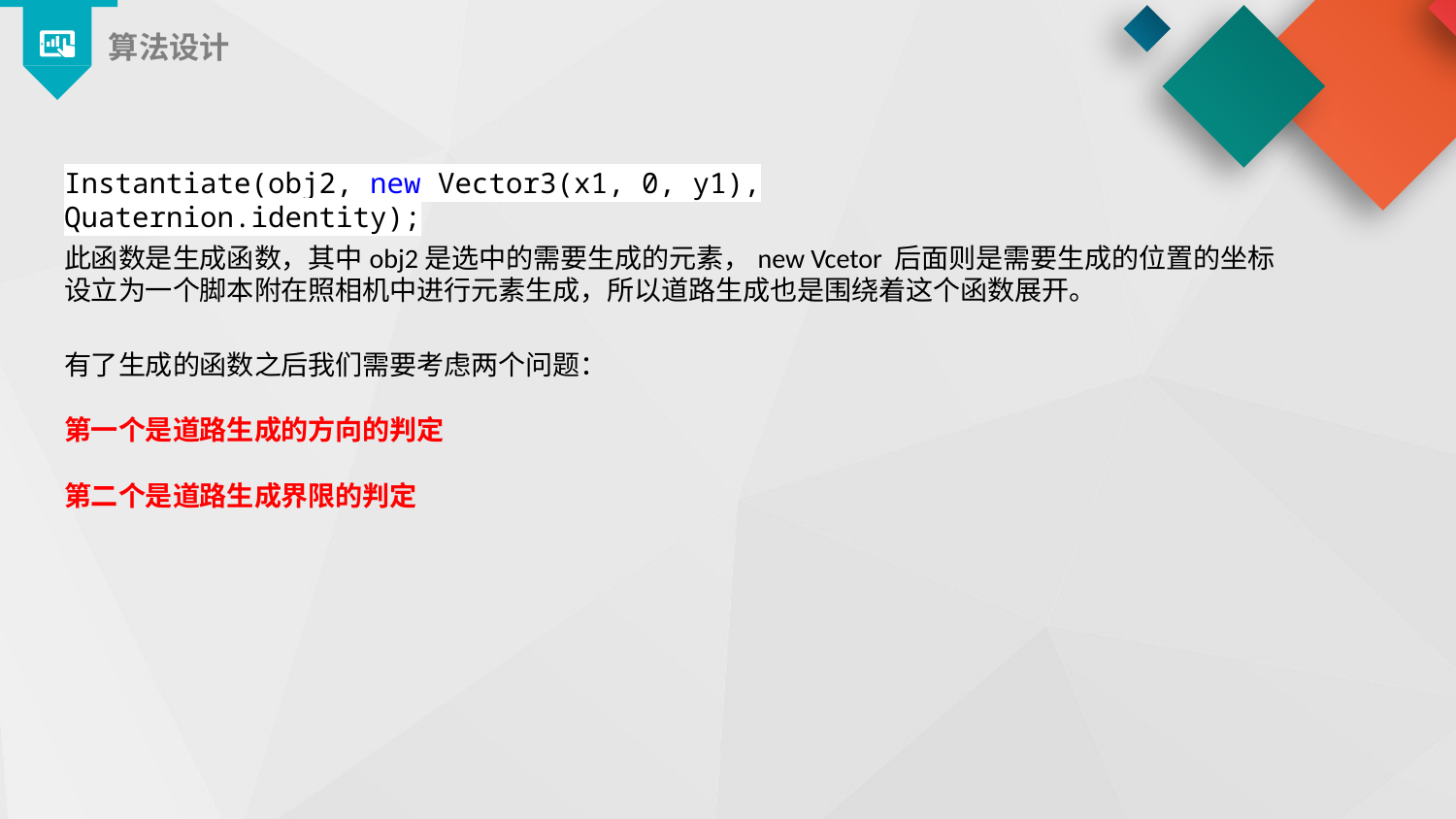

算法设计

Instantiate(obj2, new Vector3(x1, 0, y1), Quaternion.identity);
此函数是生成函数，其中obj2是选中的需要生成的元素，new Vcetor 后面则是需要生成的位置的坐标
设立为一个脚本附在照相机中进行元素生成，所以道路生成也是围绕着这个函数展开。
有了生成的函数之后我们需要考虑两个问题：

第一个是道路生成的方向的判定

第二个是道路生成界限的判定